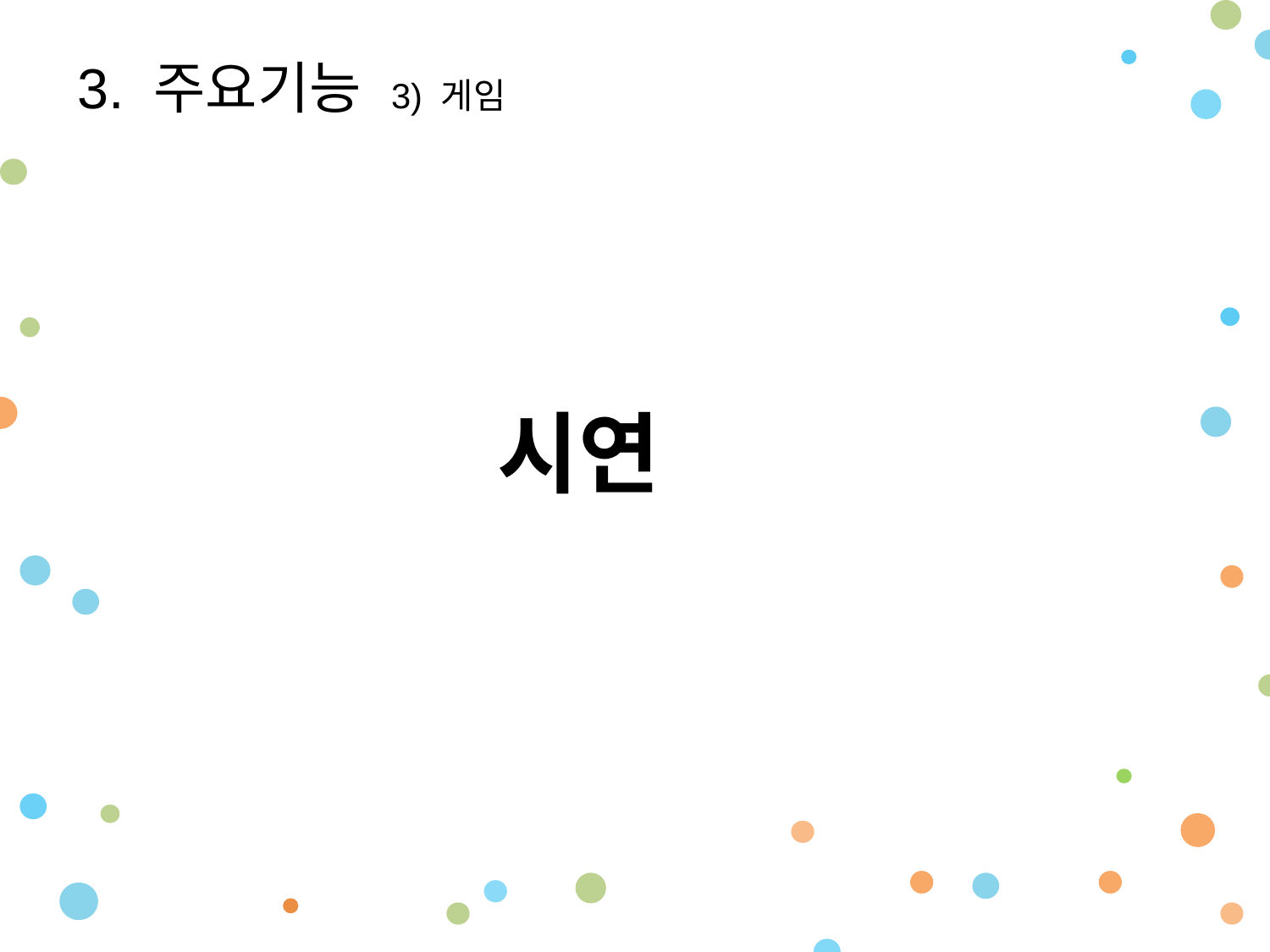

3. 주요기능 3) 게임

꾹 눌었을 때
시연